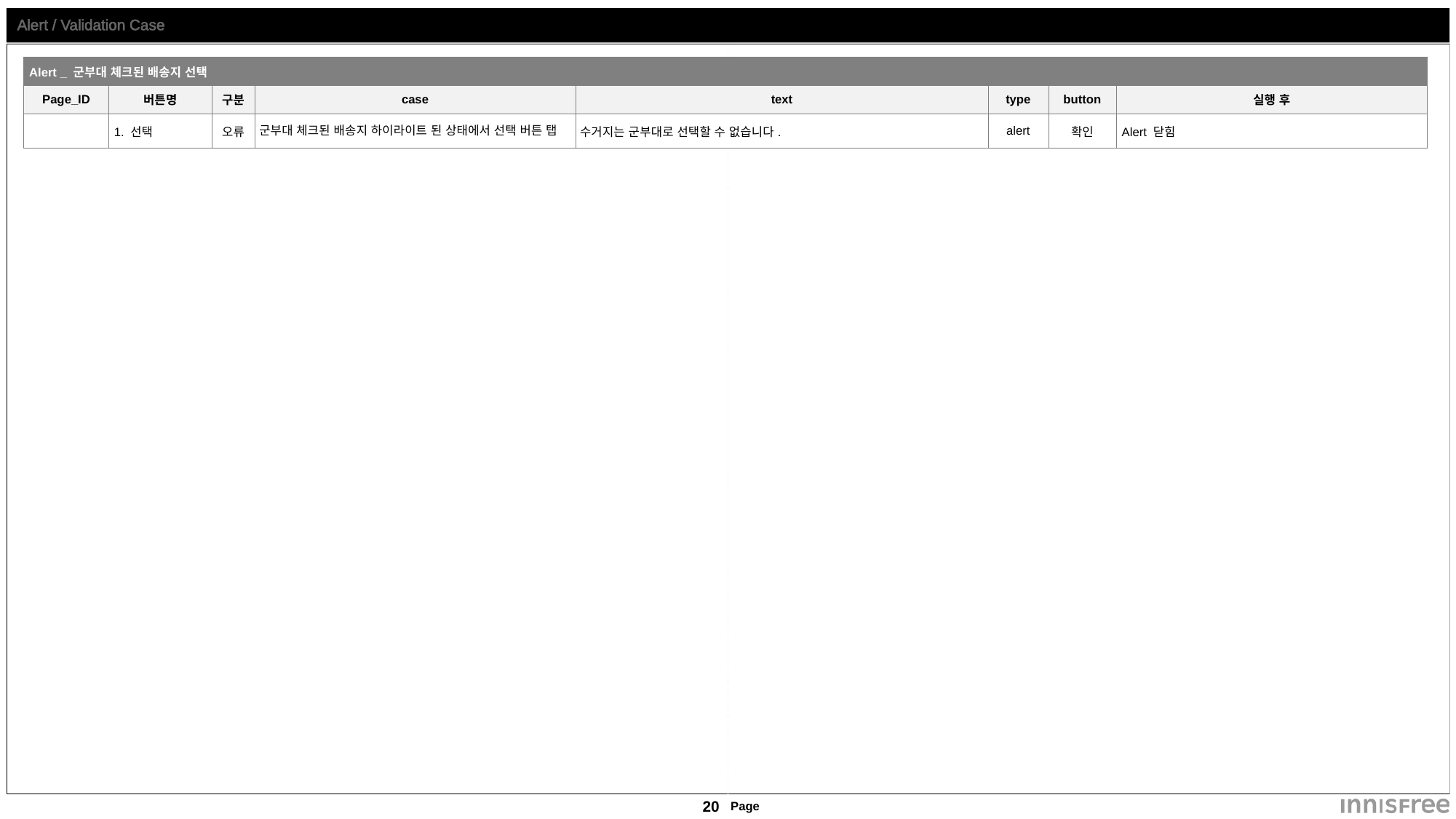

# Alert / Validation Case
| Alert \_ 군부대 체크된 배송지 선택 |  |  |  |  |  |  |  |
| --- | --- | --- | --- | --- | --- | --- | --- |
| Page\_ID | 버튼명 | 구분 | case | text | type | button | 실행 후 |
|  | 1. 선택 | 오류 | 군부대 체크된 배송지 하이라이트 된 상태에서 선택 버튼 탭 | 수거지는 군부대로 선택할 수 없습니다. | alert | 확인 | Alert 닫힘 |